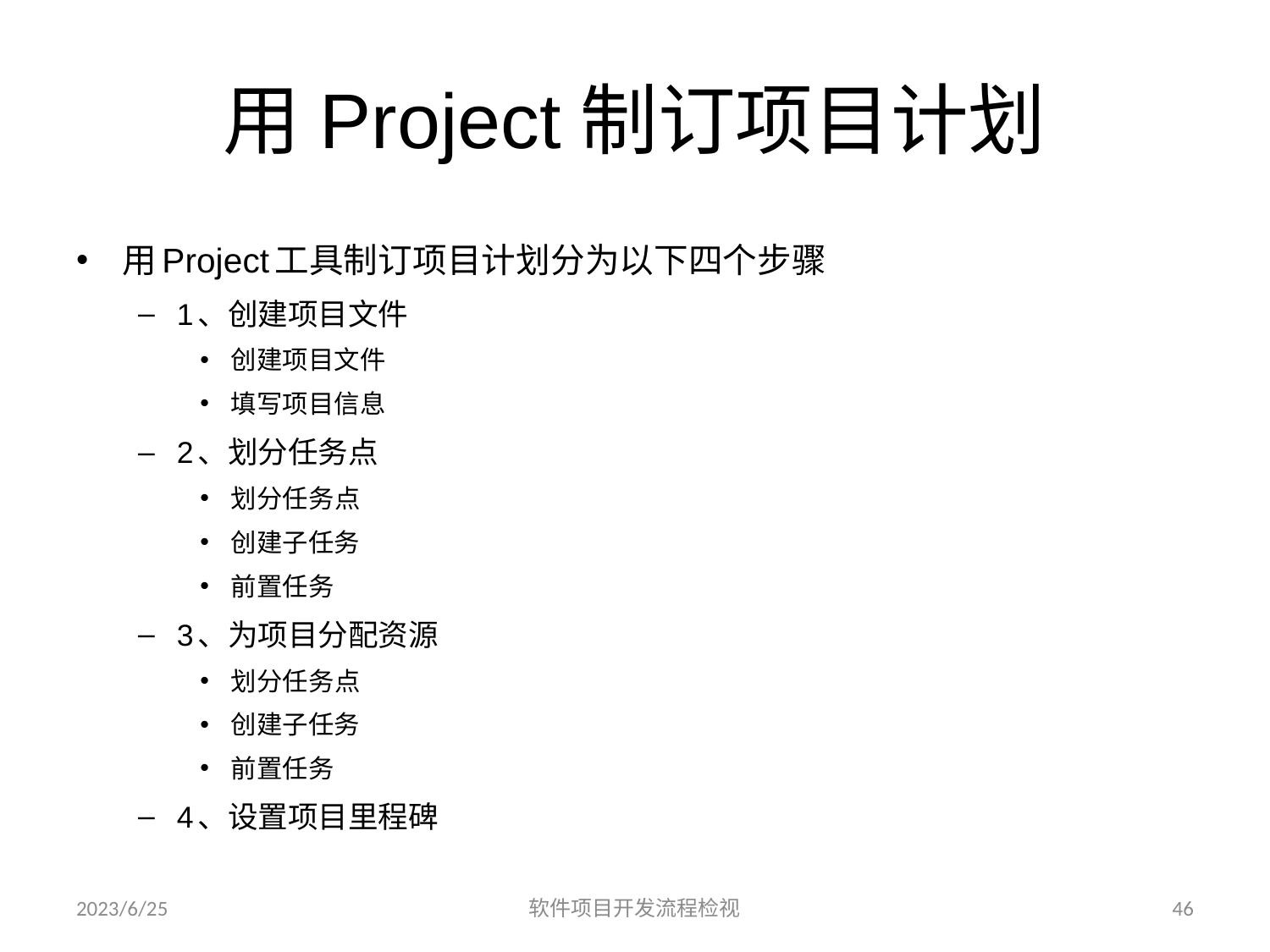

# 用Project制订项目计划
用Project工具制订项目计划分为以下四个步骤
1、创建项目文件
创建项目文件
填写项目信息
2、划分任务点
划分任务点
创建子任务
前置任务
3、为项目分配资源
划分任务点
创建子任务
前置任务
4、设置项目里程碑
2023/6/25
软件项目开发流程检视
46